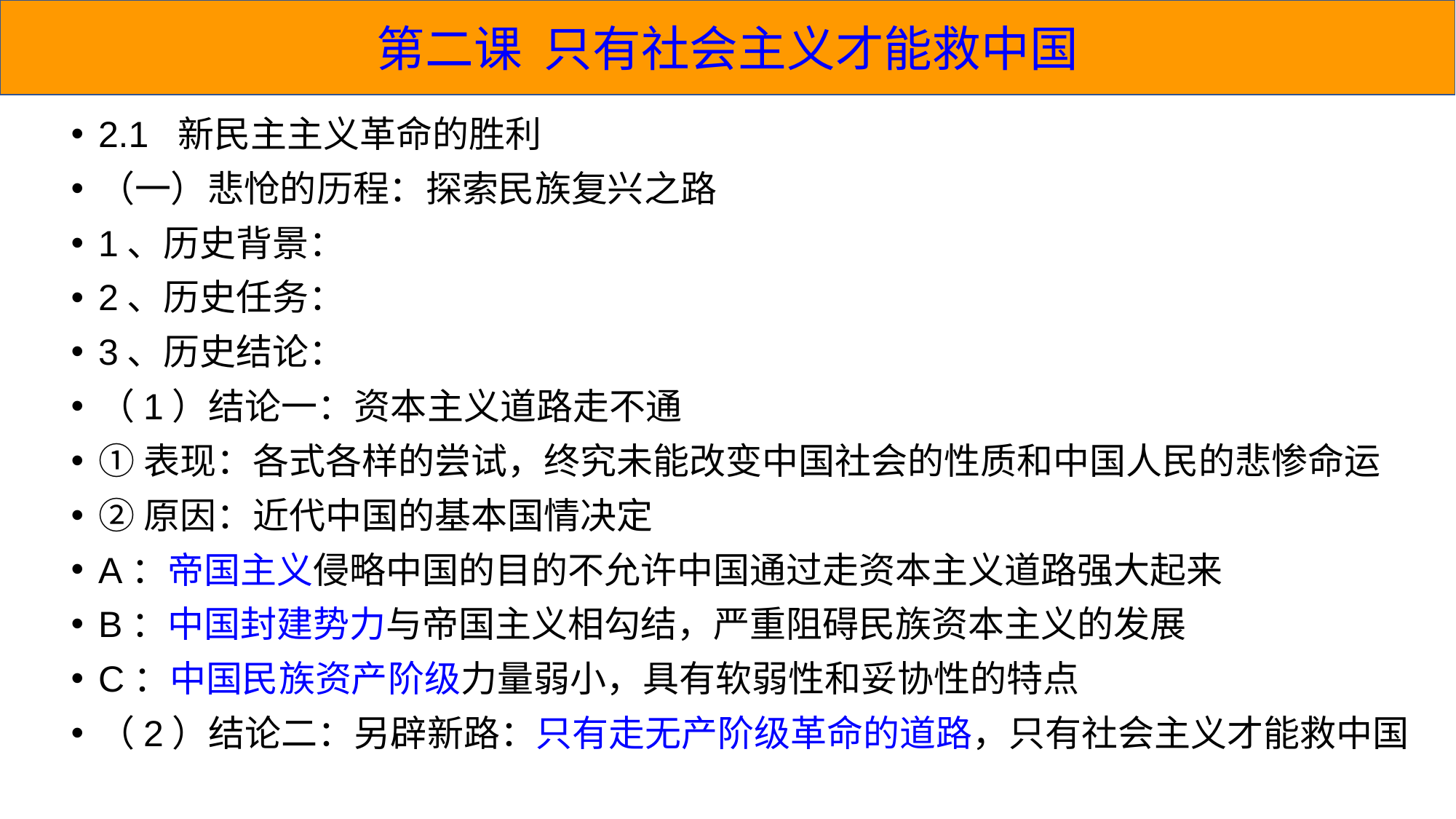

第二课  只有社会主义才能救中国
2.1  新民主主义革命的胜利
（一）悲怆的历程：探索民族复兴之路
1、历史背景：
2、历史任务：
3、历史结论：
（1）结论一：资本主义道路走不通
①表现：各式各样的尝试，终究未能改变中国社会的性质和中国人民的悲惨命运
②原因：近代中国的基本国情决定
A：帝国主义侵略中国的目的不允许中国通过走资本主义道路强大起来
B：中国封建势力与帝国主义相勾结，严重阻碍民族资本主义的发展
C：中国民族资产阶级力量弱小，具有软弱性和妥协性的特点
（2）结论二：另辟新路：只有走无产阶级革命的道路，只有社会主义才能救中国